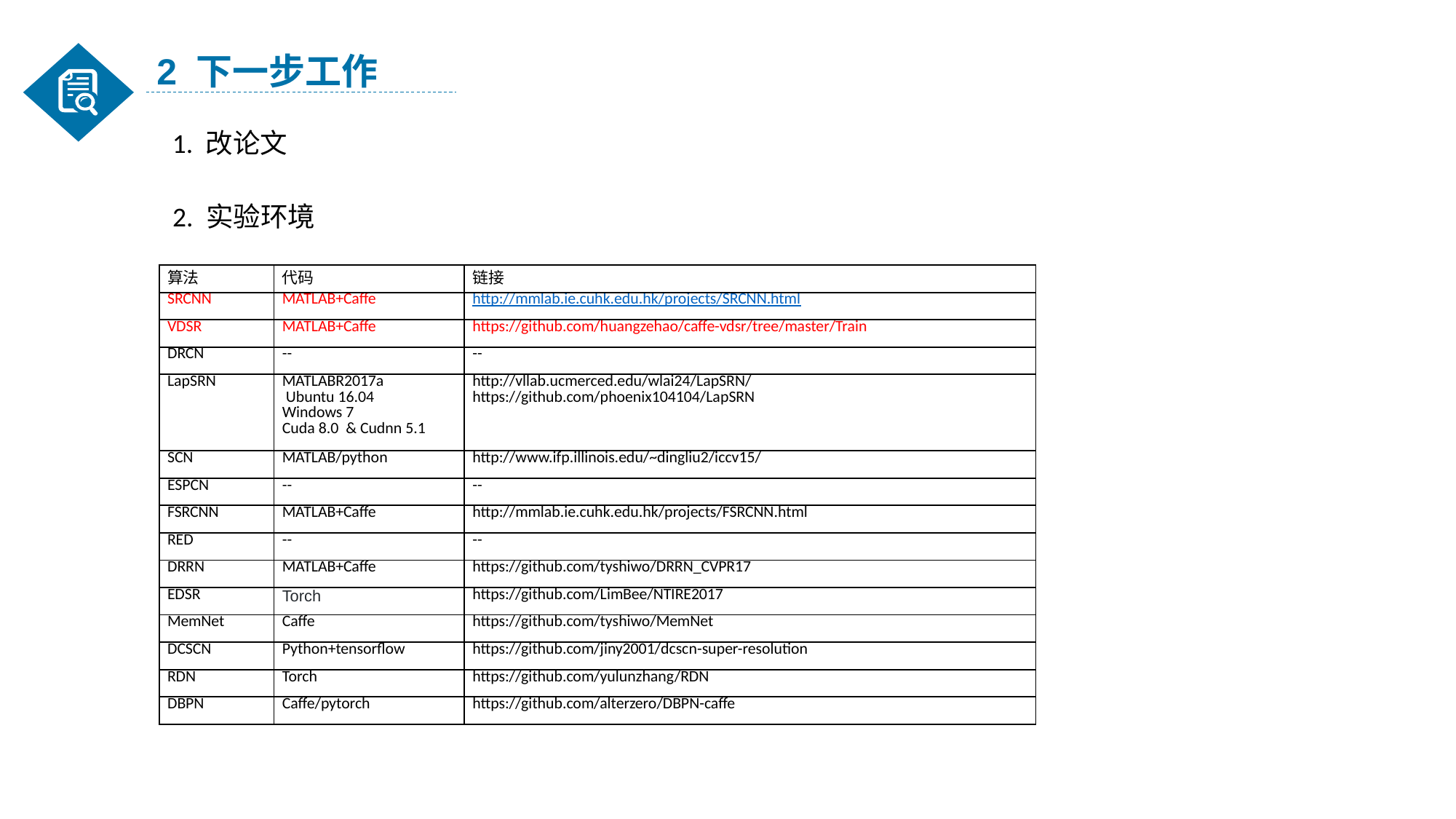

2 下一步工作

1. 改论文
2. 实验环境
| 算法 | 代码 | 链接 |
| --- | --- | --- |
| SRCNN | MATLAB+Caffe | http://mmlab.ie.cuhk.edu.hk/projects/SRCNN.html |
| VDSR | MATLAB+Caffe | https://github.com/huangzehao/caffe-vdsr/tree/master/Train |
| DRCN | -- | -- |
| LapSRN | MATLABR2017a Ubuntu 16.04 Windows 7 Cuda 8.0 & Cudnn 5.1 | http://vllab.ucmerced.edu/wlai24/LapSRN/ https://github.com/phoenix104104/LapSRN |
| SCN | MATLAB/python | http://www.ifp.illinois.edu/~dingliu2/iccv15/ |
| ESPCN | -- | -- |
| FSRCNN | MATLAB+Caffe | http://mmlab.ie.cuhk.edu.hk/projects/FSRCNN.html |
| RED | -- | -- |
| DRRN | MATLAB+Caffe | https://github.com/tyshiwo/DRRN\_CVPR17 |
| EDSR | Torch | https://github.com/LimBee/NTIRE2017 |
| MemNet | Caffe | https://github.com/tyshiwo/MemNet |
| DCSCN | Python+tensorflow | https://github.com/jiny2001/dcscn-super-resolution |
| RDN | Torch | https://github.com/yulunzhang/RDN |
| DBPN | Caffe/pytorch | https://github.com/alterzero/DBPN-caffe |